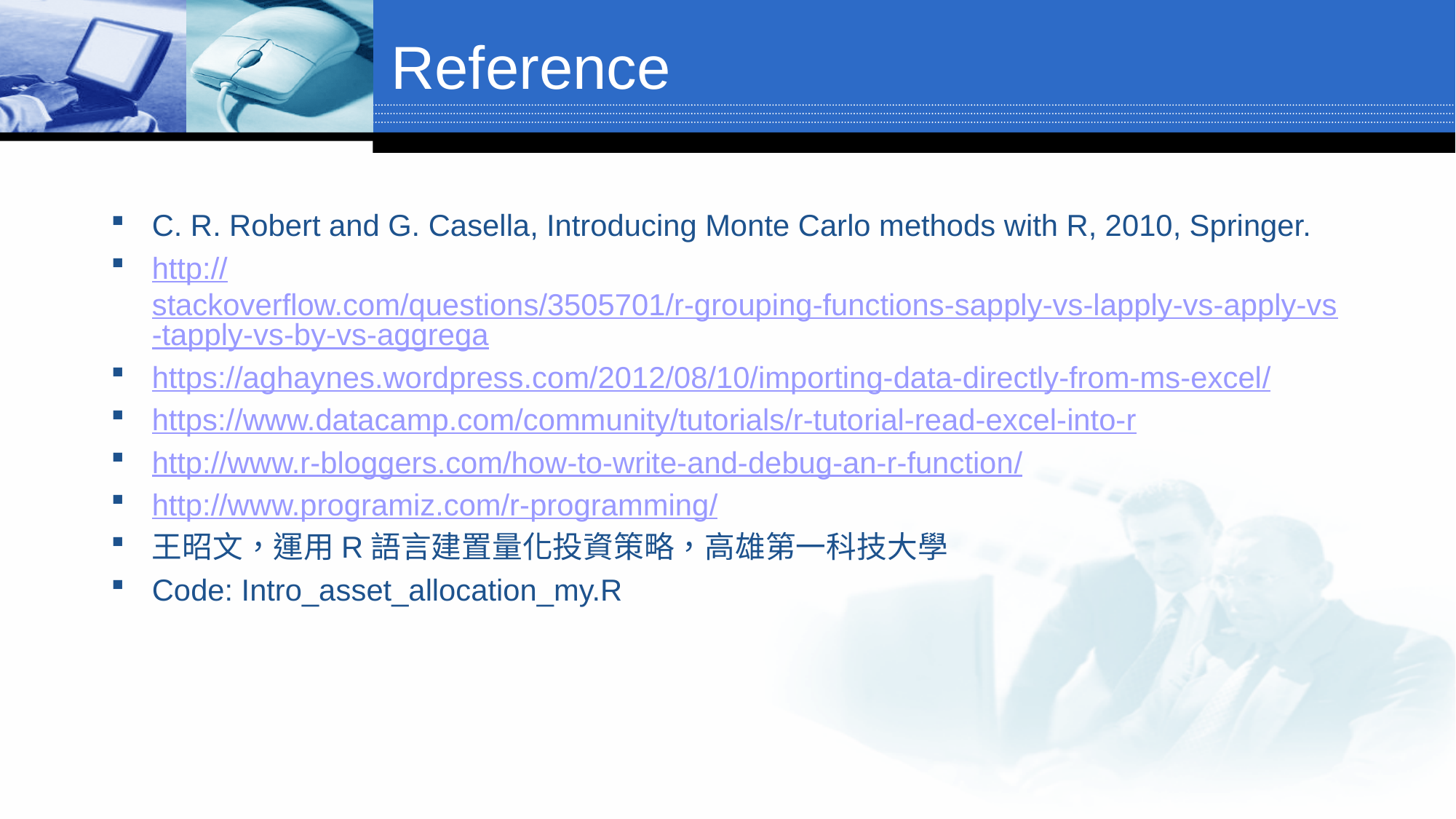

# Reference
C. R. Robert and G. Casella, Introducing Monte Carlo methods with R, 2010, Springer.
http://stackoverflow.com/questions/3505701/r-grouping-functions-sapply-vs-lapply-vs-apply-vs-tapply-vs-by-vs-aggrega
https://aghaynes.wordpress.com/2012/08/10/importing-data-directly-from-ms-excel/
https://www.datacamp.com/community/tutorials/r-tutorial-read-excel-into-r
http://www.r-bloggers.com/how-to-write-and-debug-an-r-function/
http://www.programiz.com/r-programming/
王昭文，運用R語言建置量化投資策略，高雄第一科技大學
Code: Intro_asset_allocation_my.R